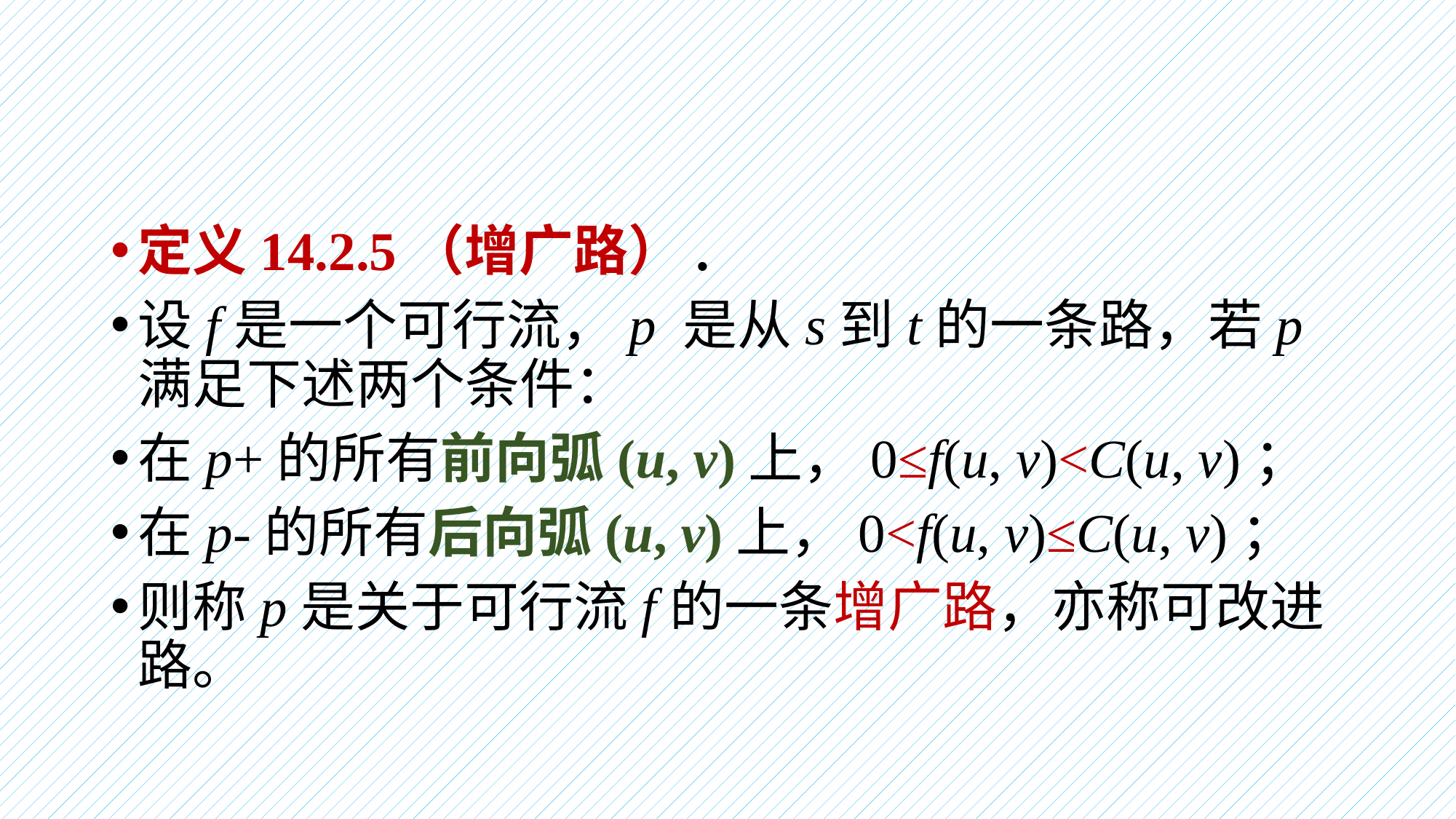

#
定义14.2.5（增广路）.
设f是一个可行流，p 是从s到t的一条路，若p满足下述两个条件：
在p+的所有前向弧(u, v)上，0≤f(u, v)<C(u, v)；
在p-的所有后向弧(u, v)上，0<f(u, v)≤C(u, v)；
则称p是关于可行流f的一条增广路，亦称可改进路。